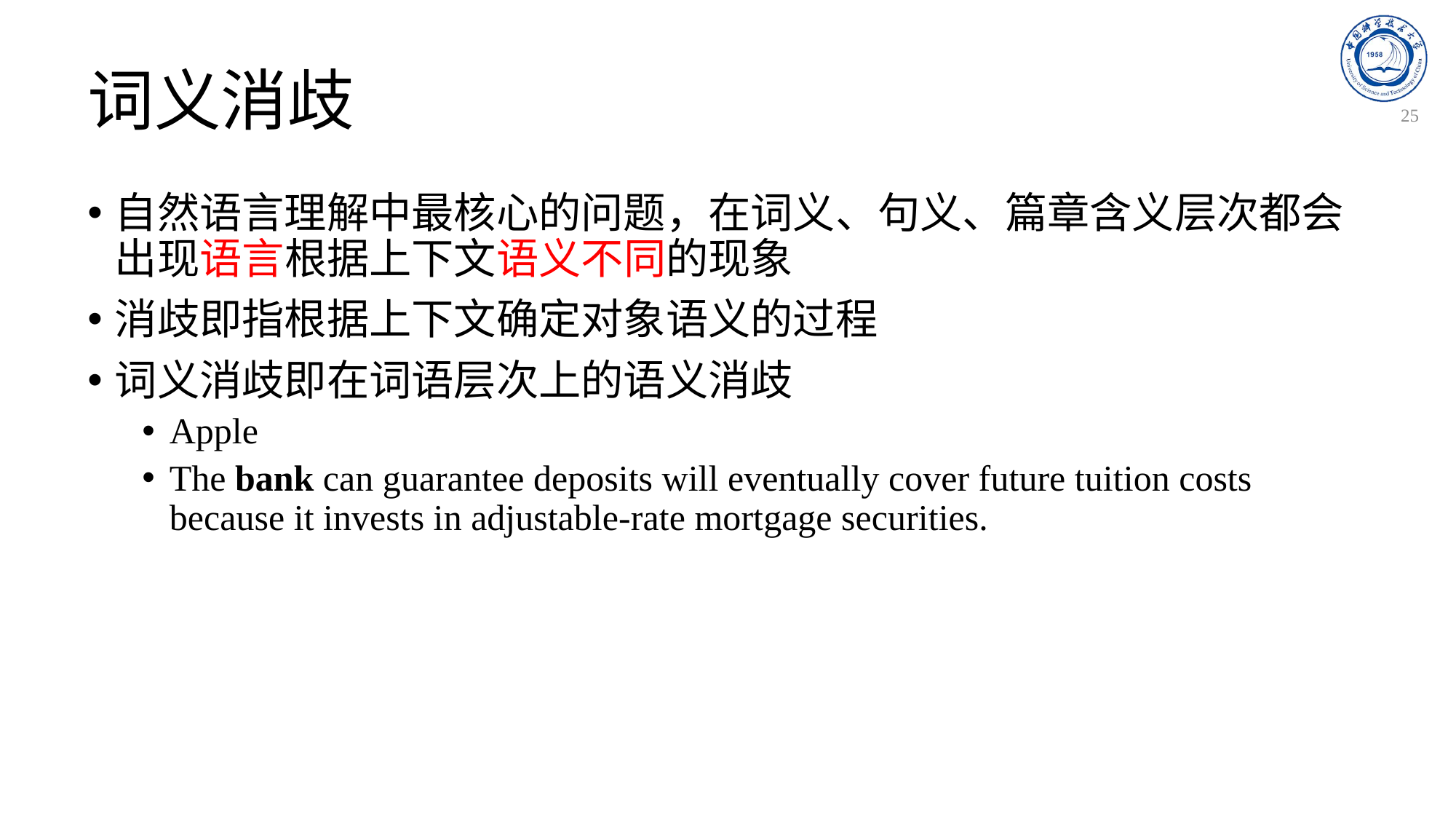

# 词义消歧
25
自然语言理解中最核心的问题，在词义、句义、篇章含义层次都会出现语言根据上下文语义不同的现象
消歧即指根据上下文确定对象语义的过程
词义消歧即在词语层次上的语义消歧
Apple
The bank can guarantee deposits will eventually cover future tuition costs because it invests in adjustable-rate mortgage securities.